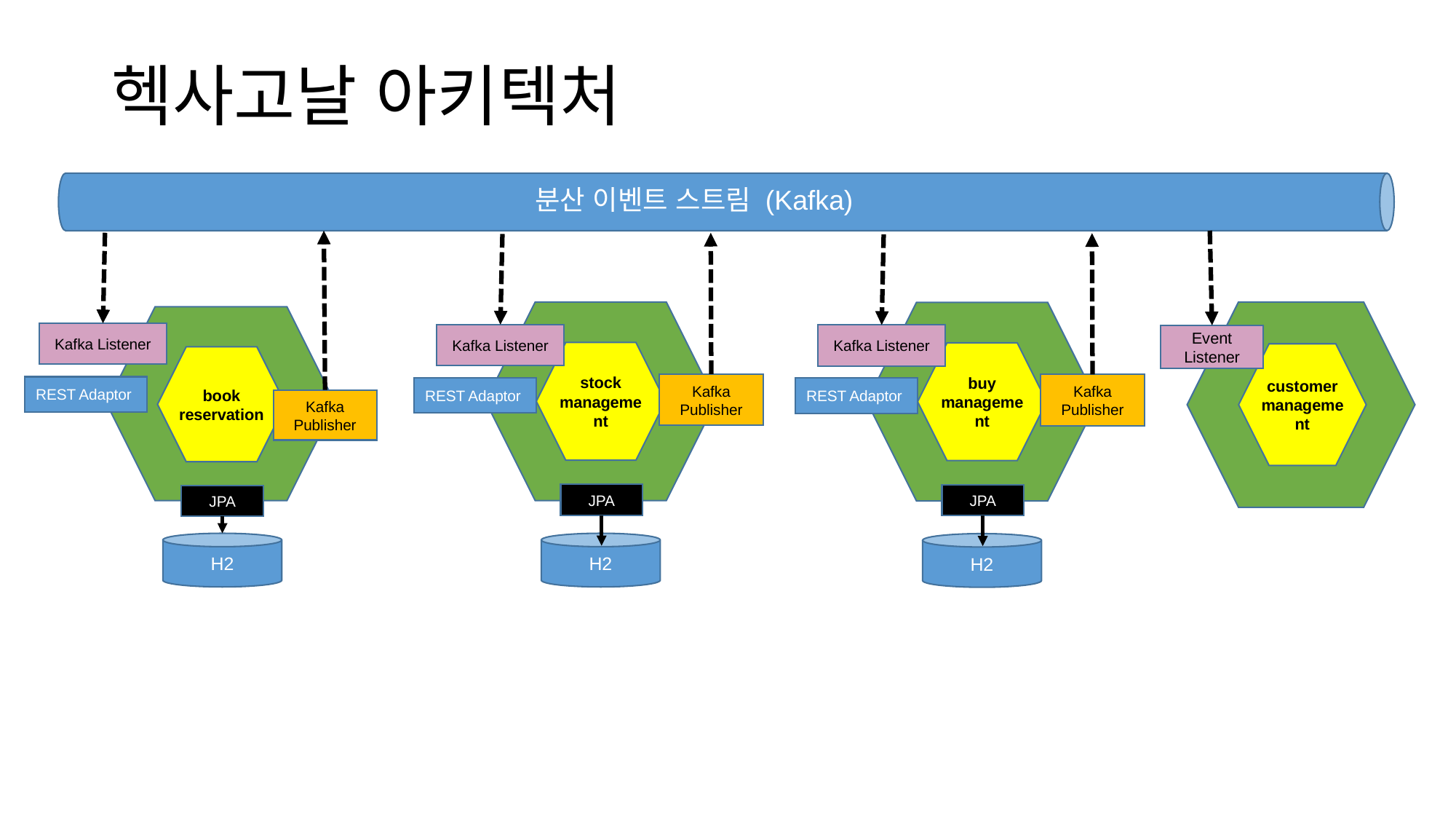

# 헥사고날 아키텍처
분산 이벤트 스트림 (Kafka)
pay
store
pay
app
Kafka Listener
Kafka Listener
Kafka Listener
Event
Listener
stock
management
buy
management
customer
management
book
reservation
Kafka Publisher
Kafka Publisher
REST Adaptor
REST Adaptor
REST Adaptor
Kafka Publisher
JPA
JPA
JPA
H2
H2
H2